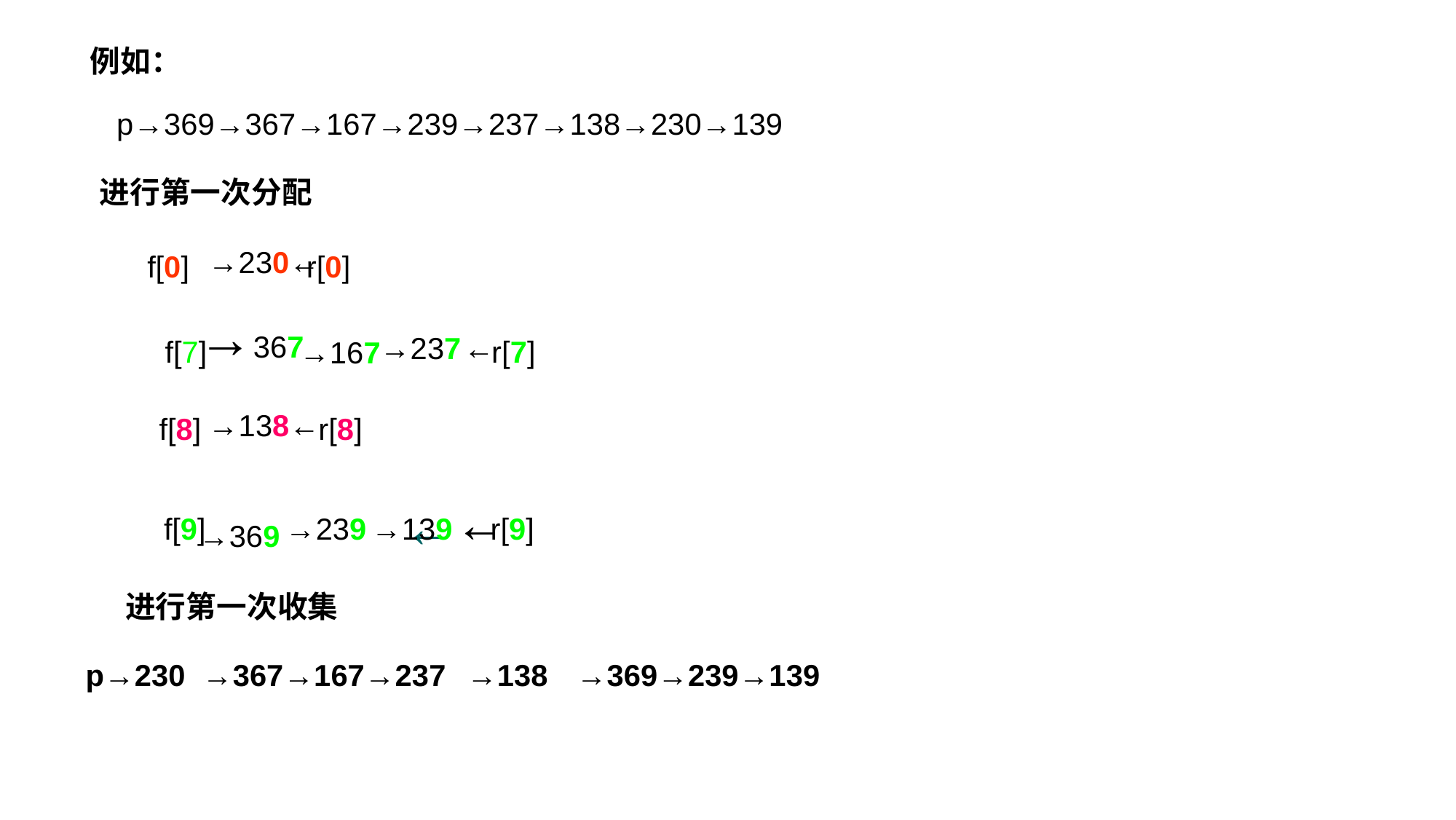

例如：
p→369→367→167→239→237→138→230→139
进行第一次分配
f[0]              r[0]
→230←
→367
f[7]                                  r[7]
→237
←
→167
f[8]              r[8]
→138←
→369         ←
←
f[9]                                  r[9]
→239
→139
进行第一次收集
p→230
→367→167→237
→138
→369→239→139